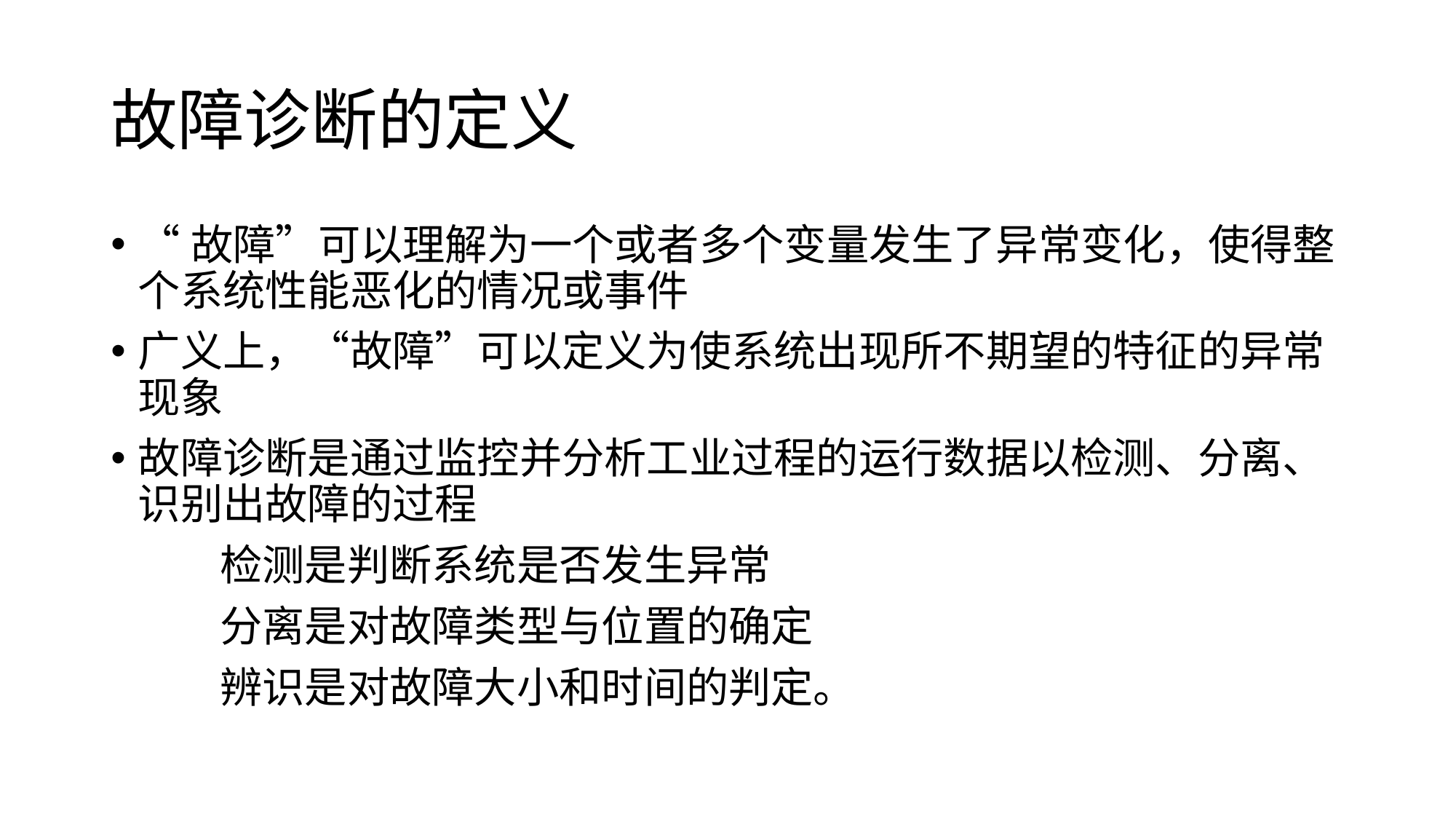

# 故障诊断的定义
“故障”可以理解为一个或者多个变量发生了异常变化，使得整个系统性能恶化的情况或事件
广义上，“故障”可以定义为使系统出现所不期望的特征的异常现象
故障诊断是通过监控并分析工业过程的运行数据以检测、分离、识别出故障的过程
	检测是判断系统是否发生异常
	分离是对故障类型与位置的确定
	辨识是对故障大小和时间的判定。